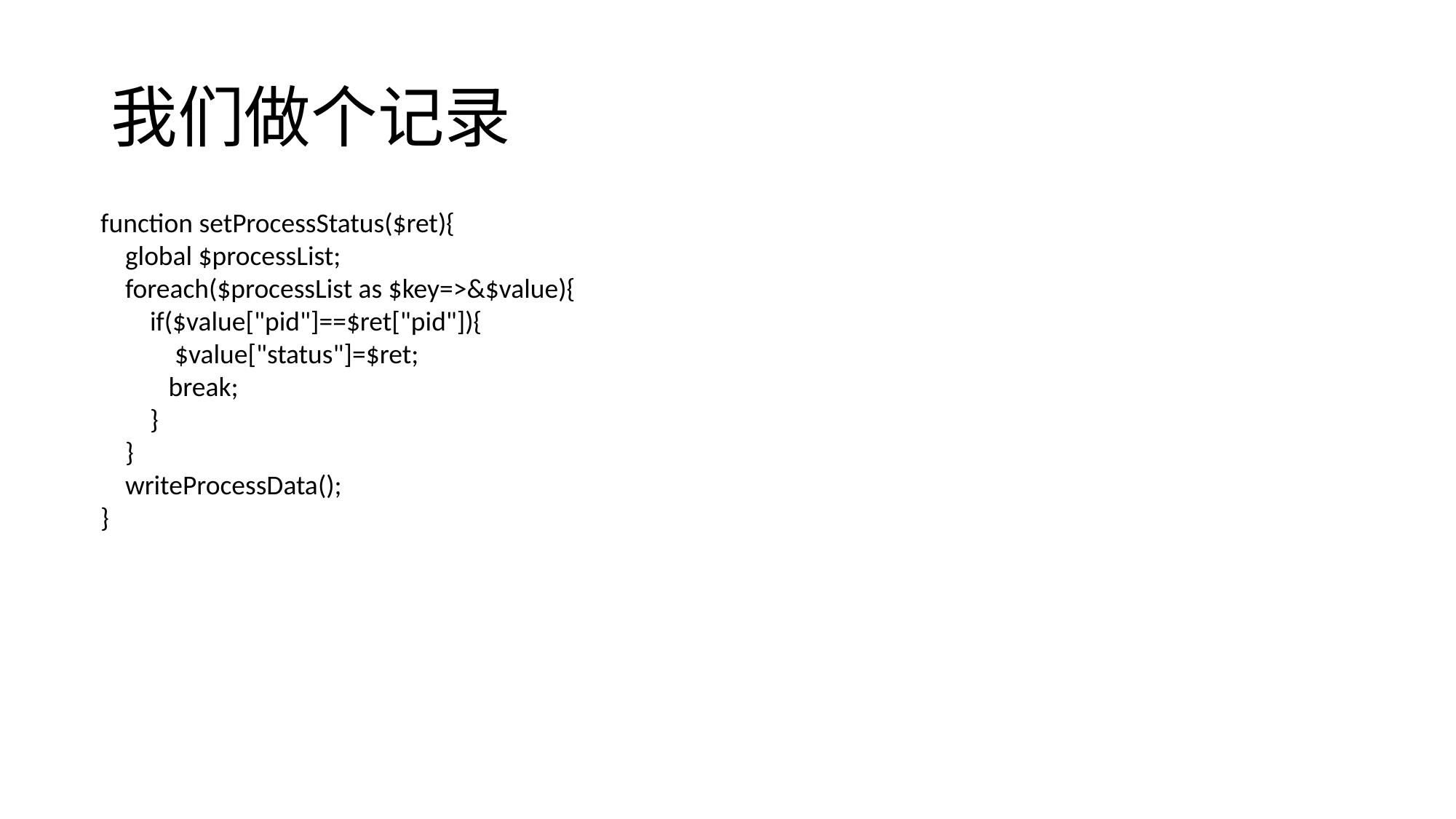

# 我们做个记录
 function setProcessStatus($ret){
     global $processList;
     foreach($processList as $key=>&$value){
         if($value["pid"]==$ret["pid"]){
             $value["status"]=$ret;
            break;
         }
     }
     writeProcessData();
 }